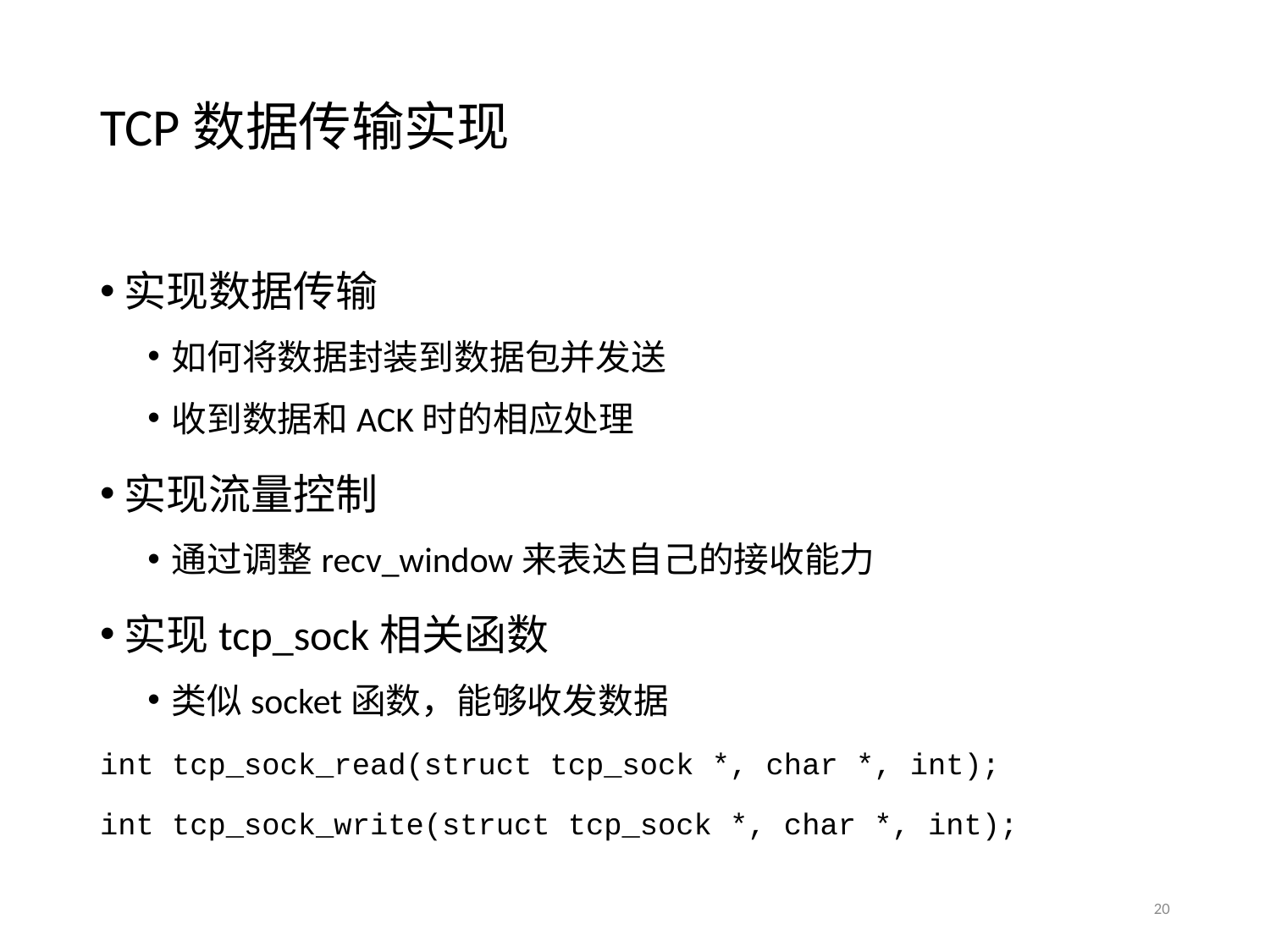

# TCP数据传输实现
实现数据传输
如何将数据封装到数据包并发送
收到数据和ACK时的相应处理
实现流量控制
通过调整recv_window来表达自己的接收能力
实现tcp_sock相关函数
类似socket函数，能够收发数据
int tcp_sock_read(struct tcp_sock *, char *, int);
int tcp_sock_write(struct tcp_sock *, char *, int);
20